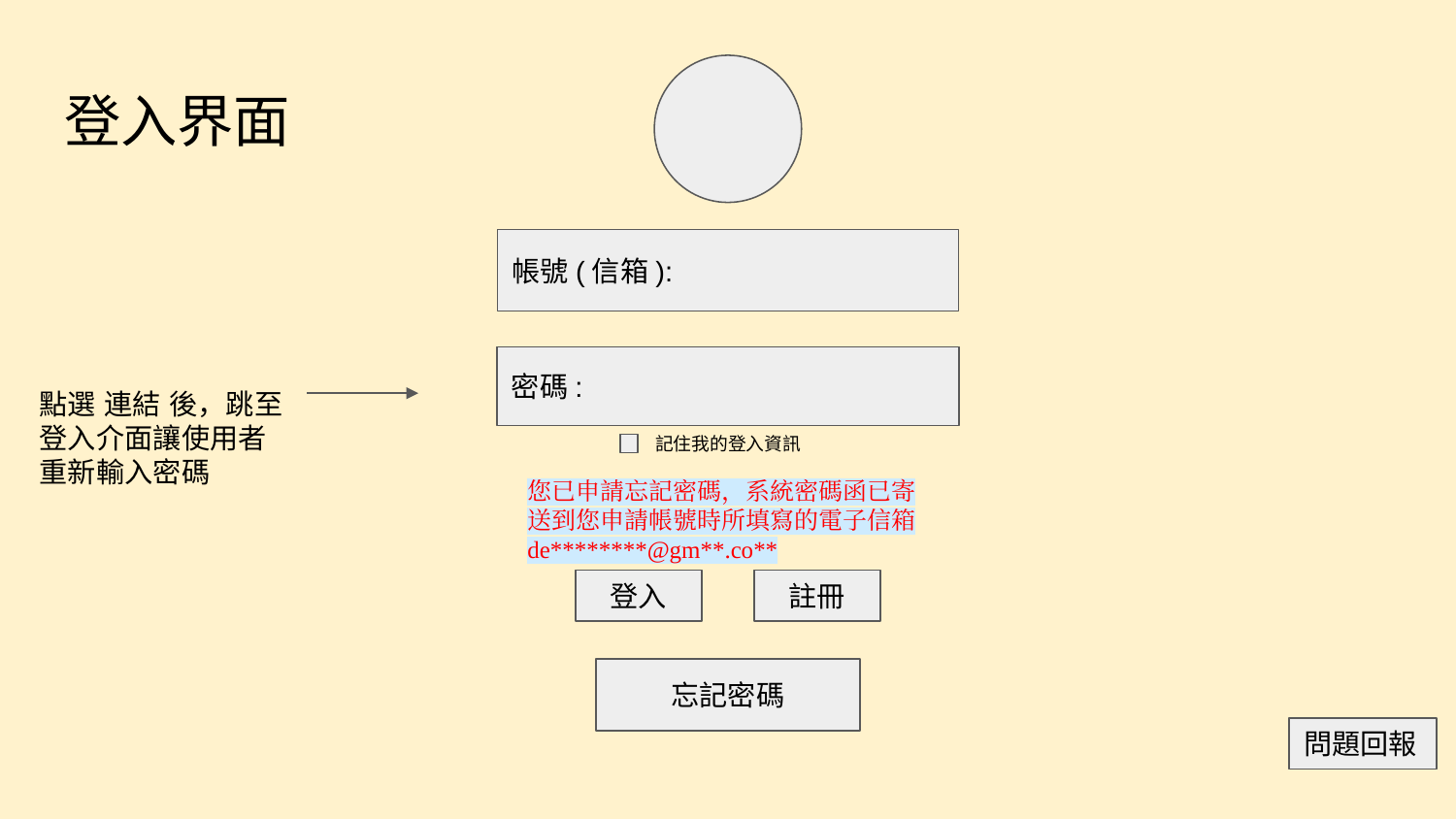

# 登入界面
帳號(信箱):
密碼:
點選 連結 後，跳至登入介面讓使用者重新輸入密碼
記住我的登入資訊

您已申請忘記密碼，系統密碼函已寄送到您申請帳號時所填寫的電子信箱de********@gm**.co**
登入
註冊
忘記密碼
問題回報